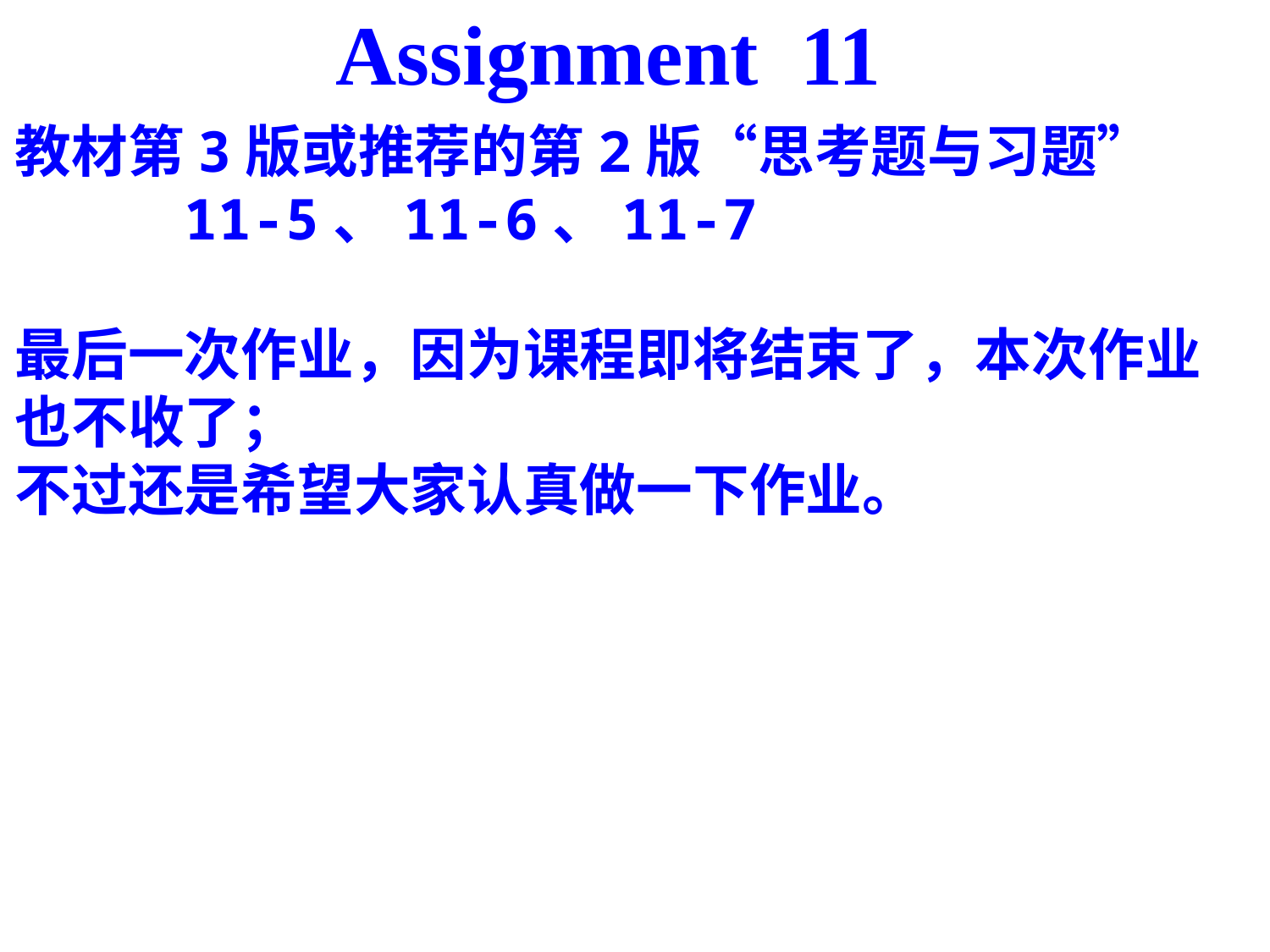

Assignment  11
教材第3版或推荐的第2版“思考题与习题”
     11-5、11-6、11-7

最后一次作业，因为课程即将结束了，本次作业也不收了；
不过还是希望大家认真做一下作业。